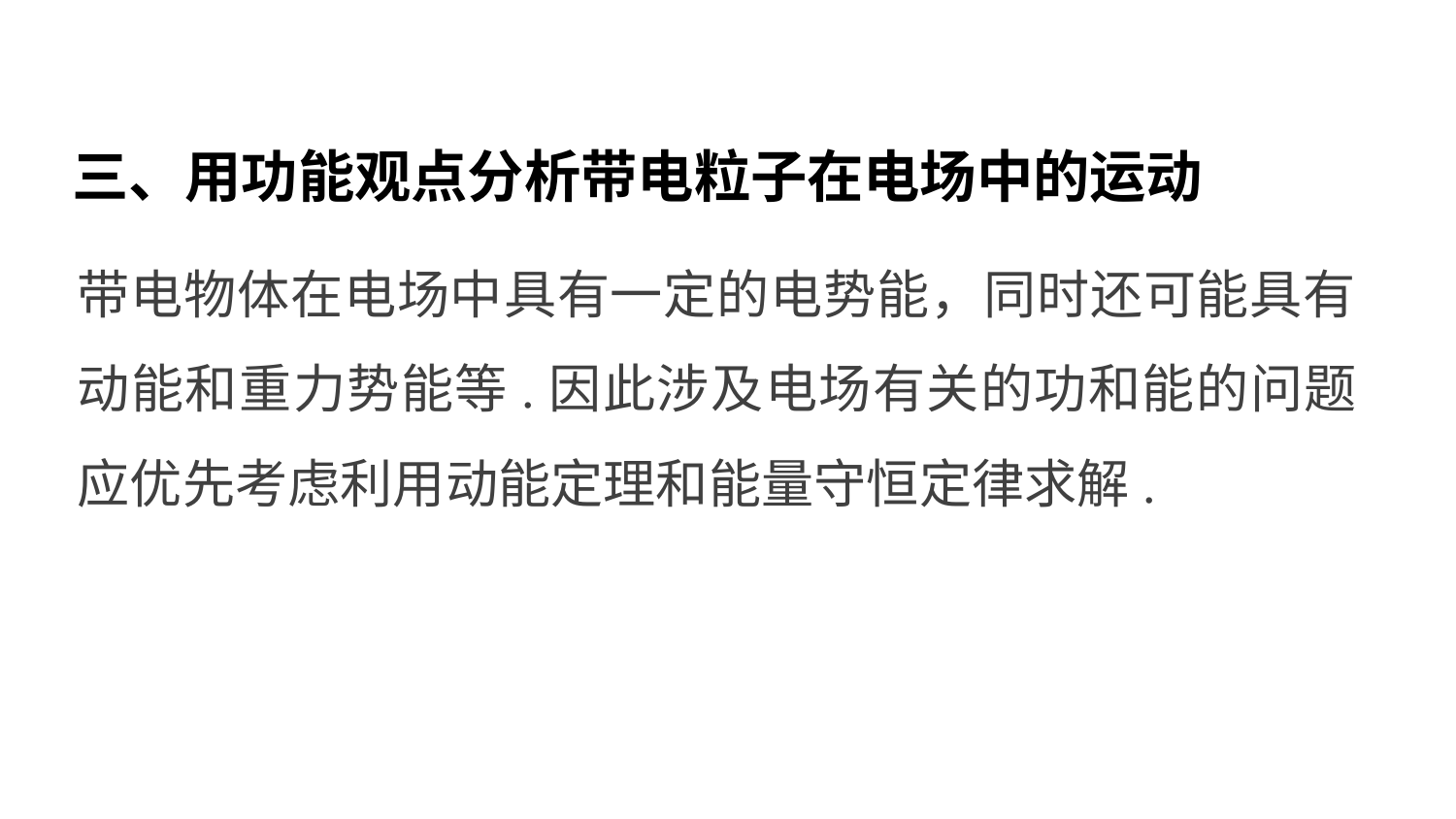

三、用功能观点分析带电粒子在电场中的运动
带电物体在电场中具有一定的电势能，同时还可能具有动能和重力势能等.因此涉及电场有关的功和能的问题应优先考虑利用动能定理和能量守恒定律求解.